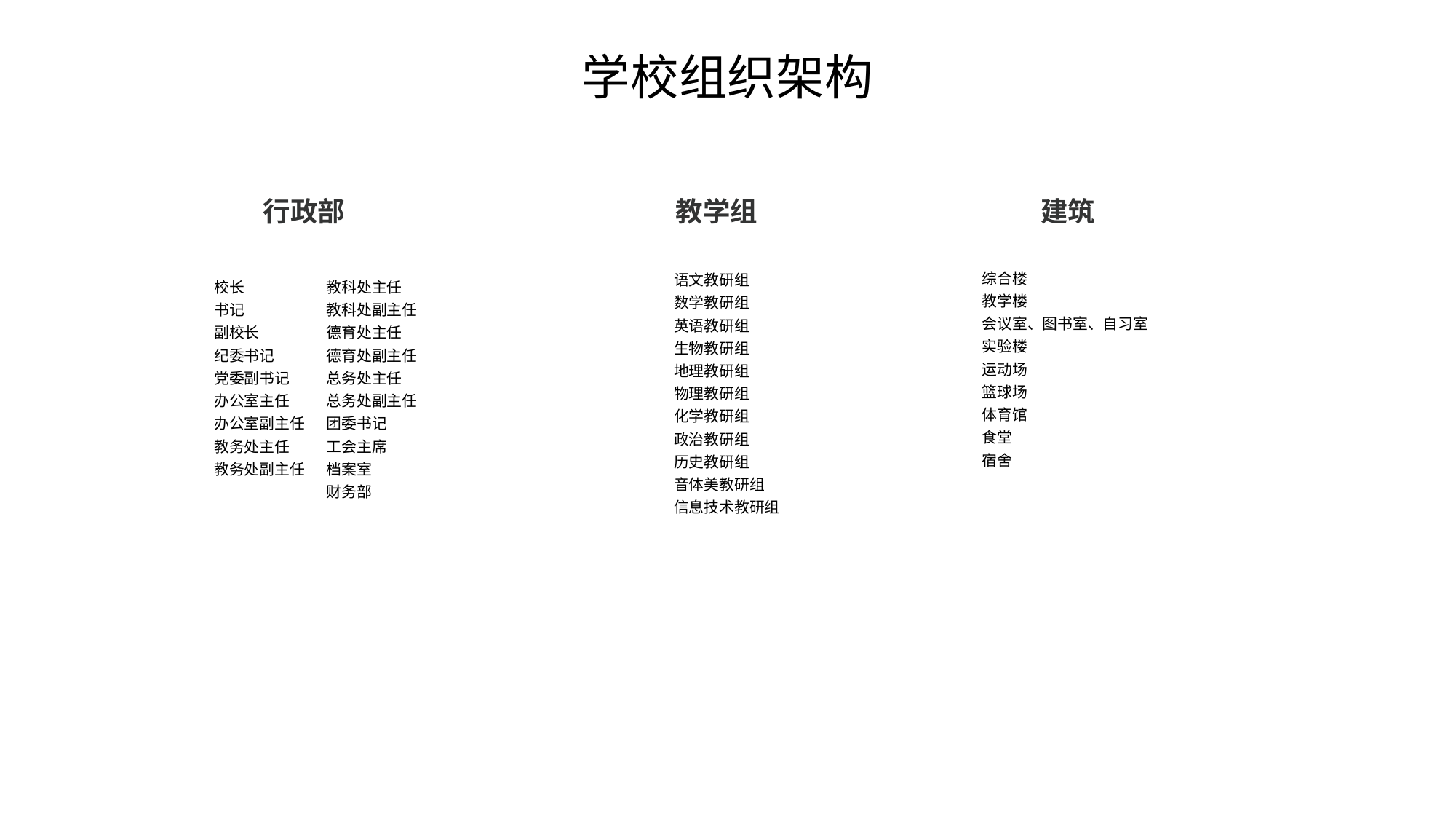

学校组织架构
建筑
行政部
教学组
综合楼
教学楼
会议室、图书室、自习室
实验楼
运动场
篮球场
体育馆
食堂
宿舍
语文教研组
数学教研组
英语教研组
生物教研组
地理教研组
物理教研组
化学教研组
政治教研组
历史教研组
音体美教研组
信息技术教研组
校长
书记
副校长
纪委书记
党委副书记
办公室主任
办公室副主任
教务处主任
教务处副主任

教科处主任
教科处副主任
德育处主任
德育处副主任
总务处主任
总务处副主任
团委书记
工会主席
档案室
财务部